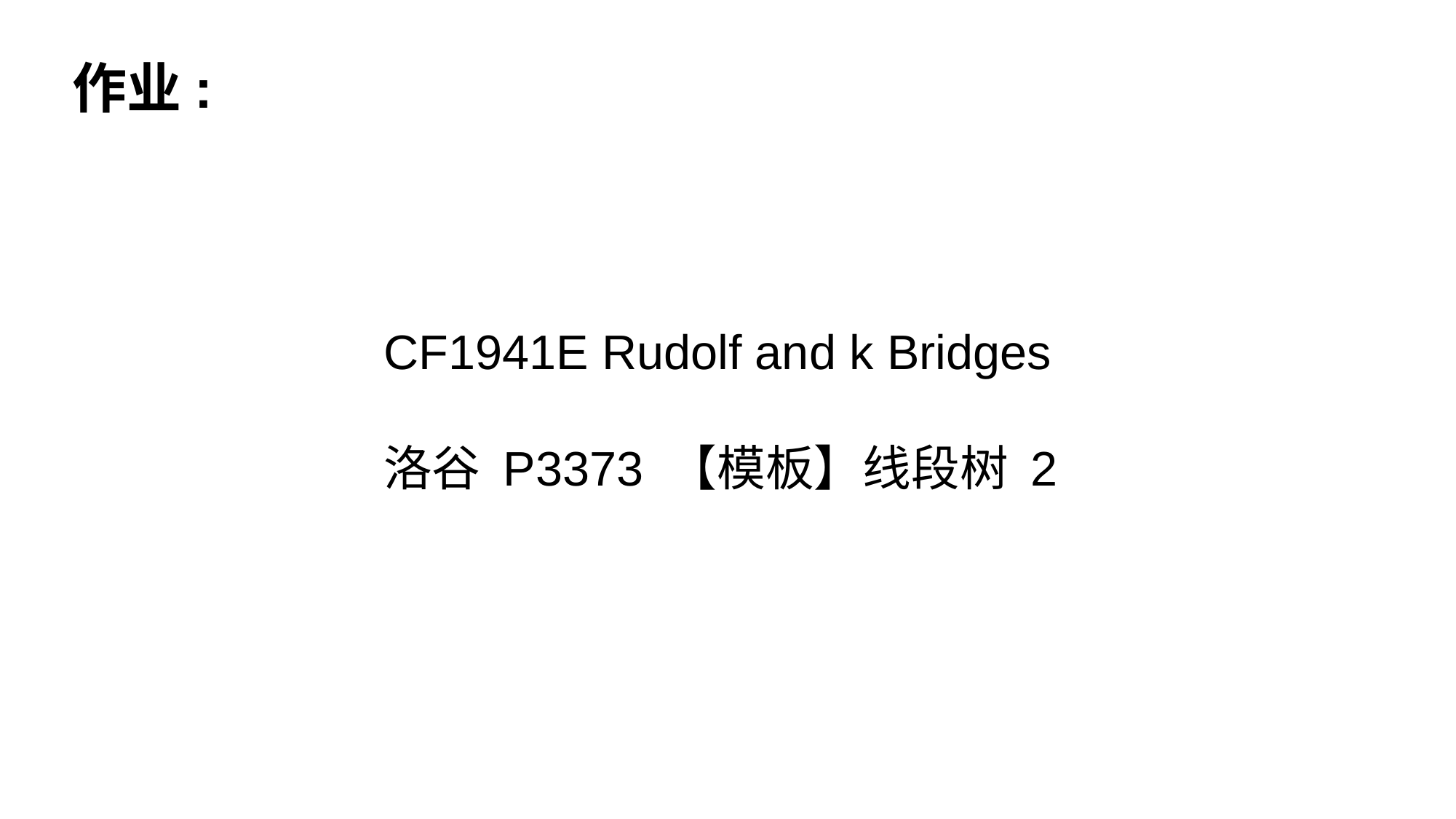

作业:
CF1941E Rudolf and k Bridges

洛谷 P3373 【模板】线段树 2